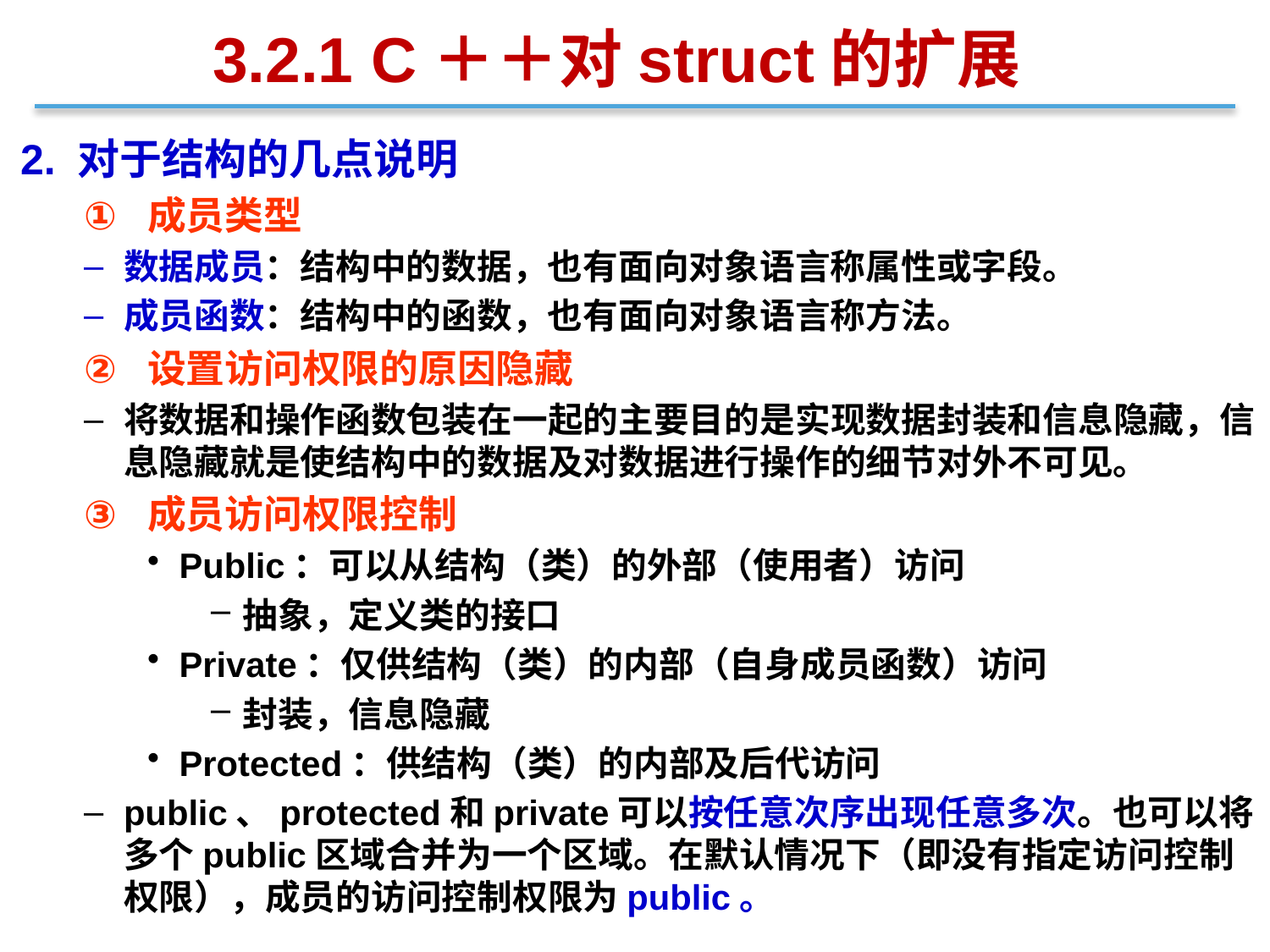

3.2.1 C＋＋对struct的扩展
2. 对于结构的几点说明
成员类型
数据成员：结构中的数据，也有面向对象语言称属性或字段。
成员函数：结构中的函数，也有面向对象语言称方法。
设置访问权限的原因隐藏
将数据和操作函数包装在一起的主要目的是实现数据封装和信息隐藏，信息隐藏就是使结构中的数据及对数据进行操作的细节对外不可见。
成员访问权限控制
Public：可以从结构（类）的外部（使用者）访问
抽象，定义类的接口
Private：仅供结构（类）的内部（自身成员函数）访问
封装，信息隐藏
Protected：供结构（类）的内部及后代访问
public、protected和private可以按任意次序出现任意多次。也可以将多个public区域合并为一个区域。在默认情况下（即没有指定访问控制权限），成员的访问控制权限为public。